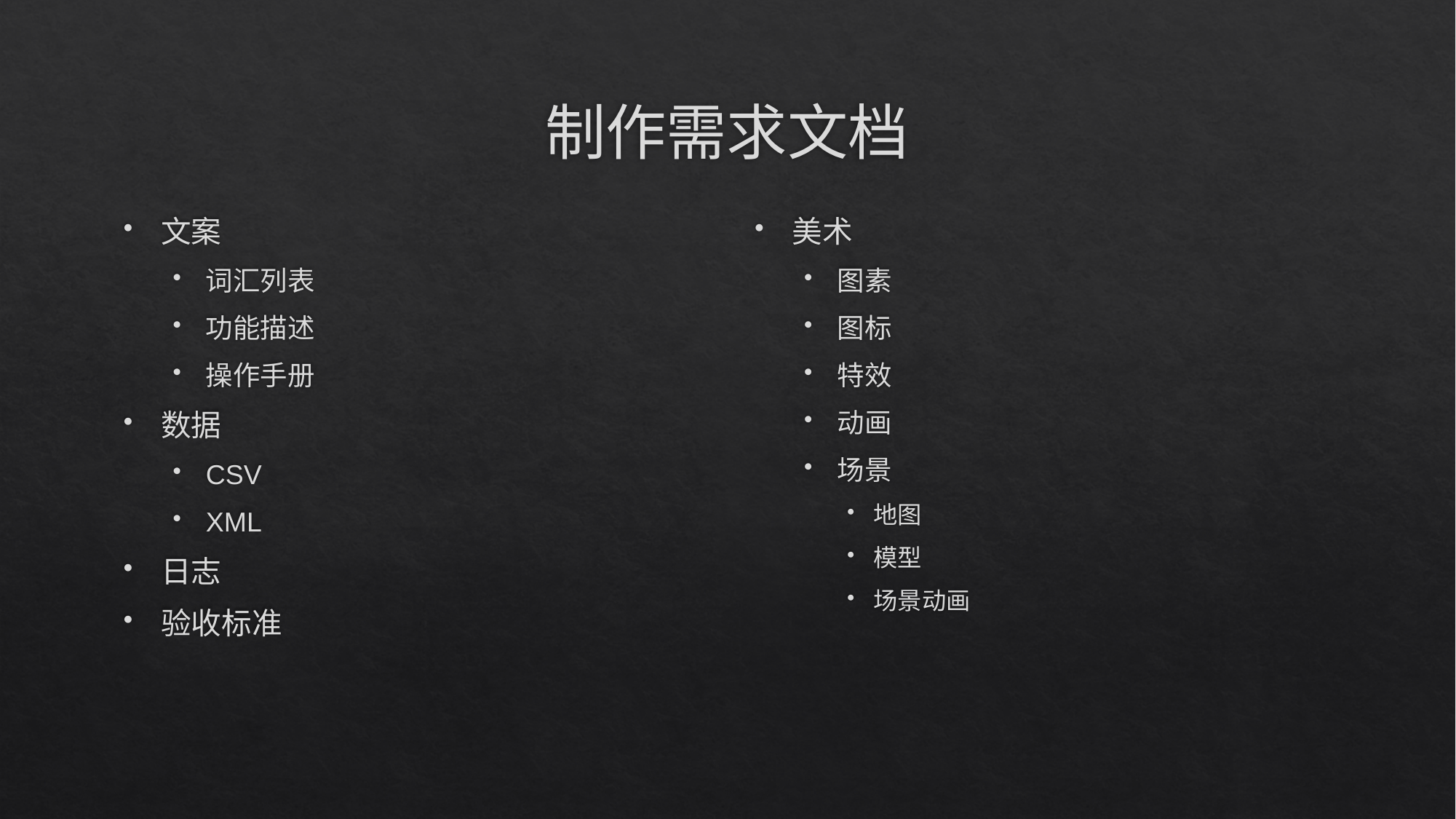

# 制作需求文档
文案
词汇列表
功能描述
操作手册
数据
CSV
XML
日志
验收标准
美术
图素
图标
特效
动画
场景
地图
模型
场景动画